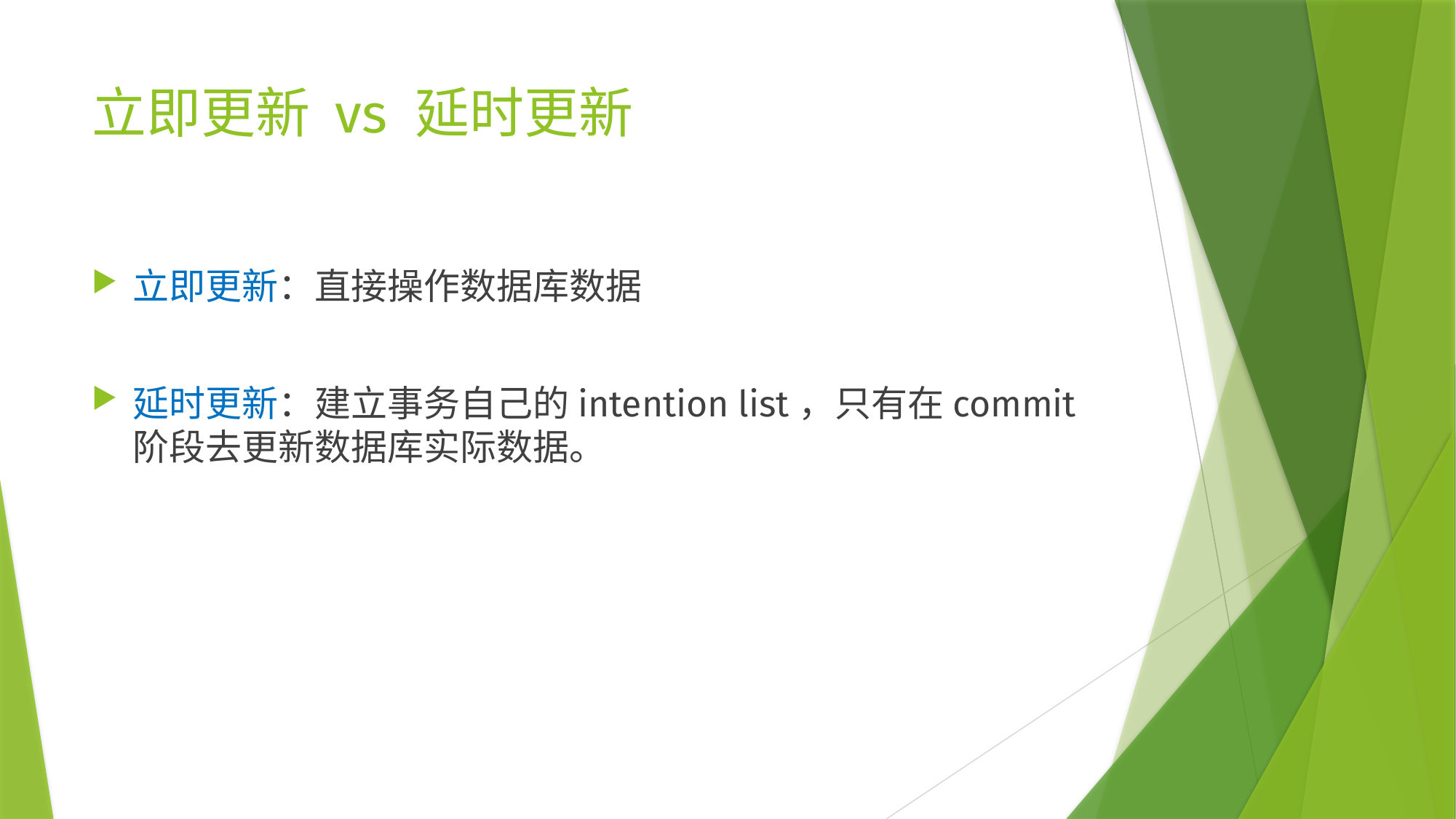

# 立即更新 vs 延时更新
立即更新：直接操作数据库数据

延时更新：建立事务自己的intention list，只有在commit阶段去更新数据库实际数据。